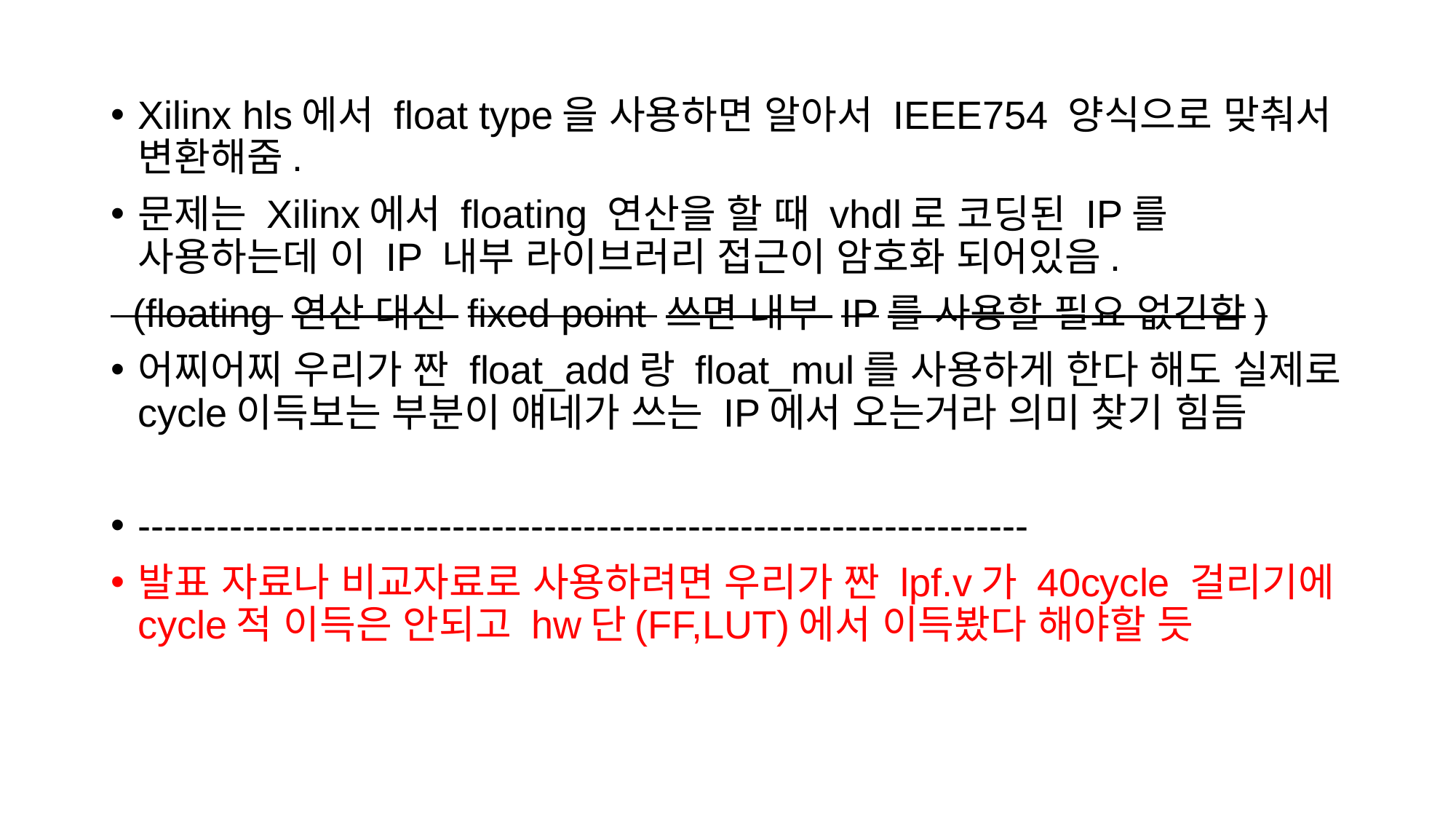

Xilinx hls에서 float type을 사용하면 알아서 IEEE754 양식으로 맞춰서 변환해줌.
문제는 Xilinx에서 floating 연산을 할 때 vhdl로 코딩된 IP를 사용하는데 이 IP 내부 라이브러리 접근이 암호화 되어있음.
  (floating 연산 대신 fixed point 쓰면 내부 IP를 사용할 필요 없긴함)
어찌어찌 우리가 짠 float_add랑 float_mul를 사용하게 한다 해도 실제로 cycle이득보는 부분이 얘네가 쓰는 IP에서 오는거라 의미 찾기 힘듬

--------------------------------------------------------------------
발표 자료나 비교자료로 사용하려면 우리가 짠 lpf.v가 40cycle 걸리기에 cycle적 이득은 안되고 hw단(FF,LUT)에서 이득봤다 해야할 듯